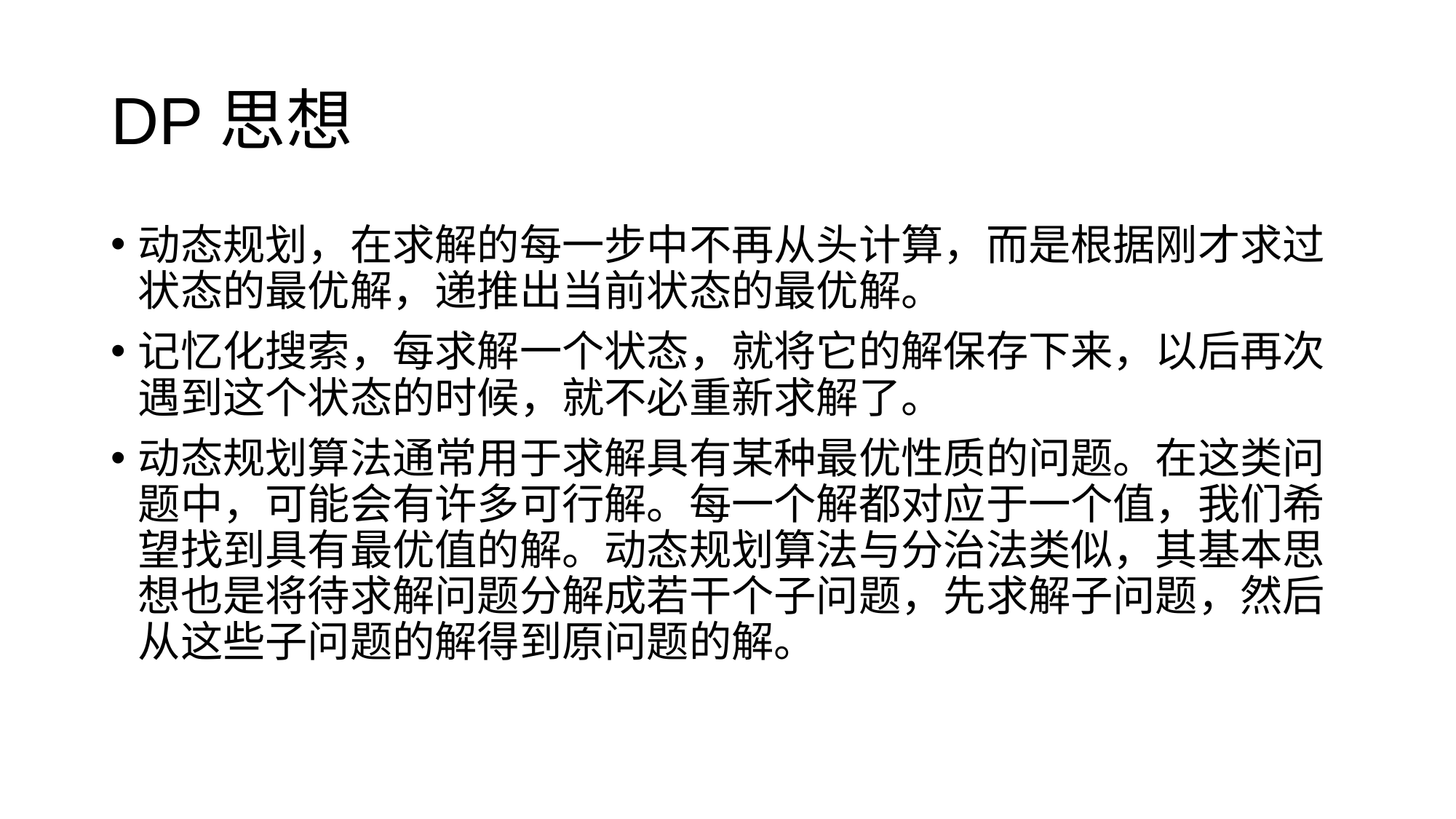

# DP思想
动态规划，在求解的每一步中不再从头计算，而是根据刚才求过状态的最优解，递推出当前状态的最优解。
记忆化搜索，每求解一个状态，就将它的解保存下来，以后再次遇到这个状态的时候，就不必重新求解了。
动态规划算法通常用于求解具有某种最优性质的问题。在这类问题中，可能会有许多可行解。每一个解都对应于一个值，我们希望找到具有最优值的解。动态规划算法与分治法类似，其基本思想也是将待求解问题分解成若干个子问题，先求解子问题，然后从这些子问题的解得到原问题的解。